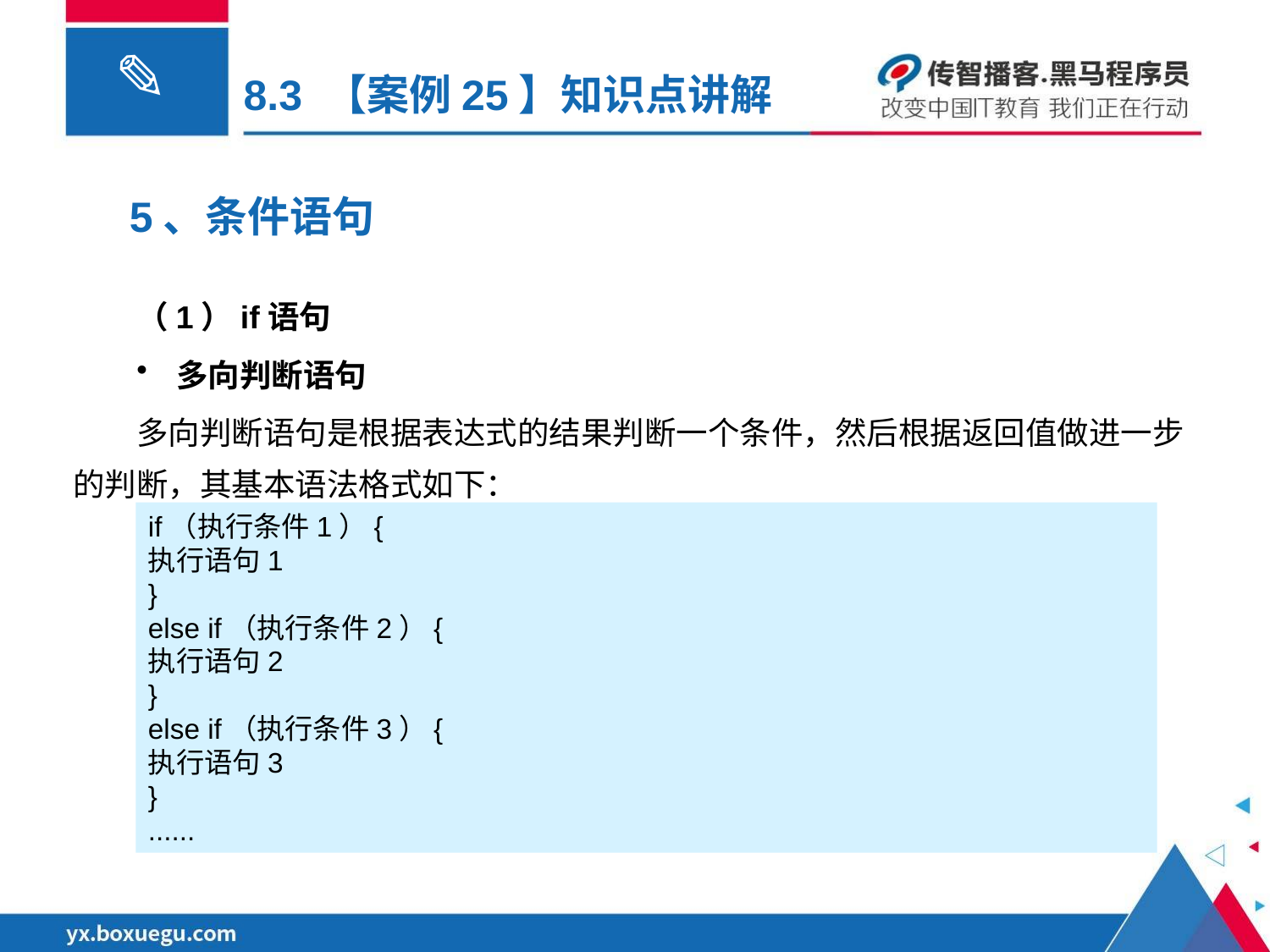

# 8.3 【案例25】知识点讲解
5、条件语句
（1）if语句
多向判断语句
多向判断语句是根据表达式的结果判断一个条件，然后根据返回值做进一步的判断，其基本语法格式如下：
if（执行条件1）{
执行语句1
}
else if（执行条件2）{
执行语句2
}
else if（执行条件3）{
执行语句3
}
......